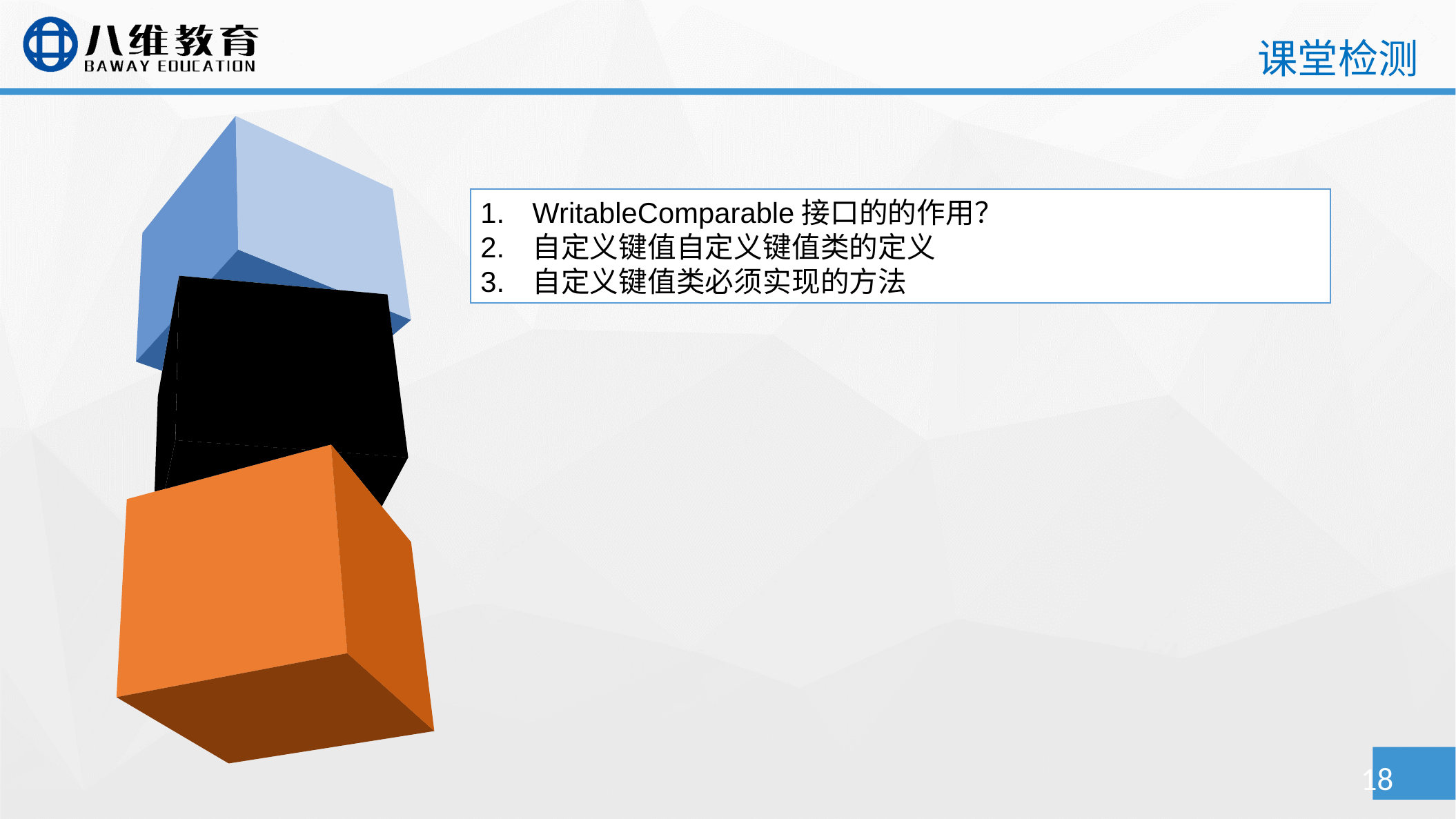

课堂检测

WritableComparable接口的的作用？
自定义键值自定义键值类的定义
自定义键值类必须实现的方法